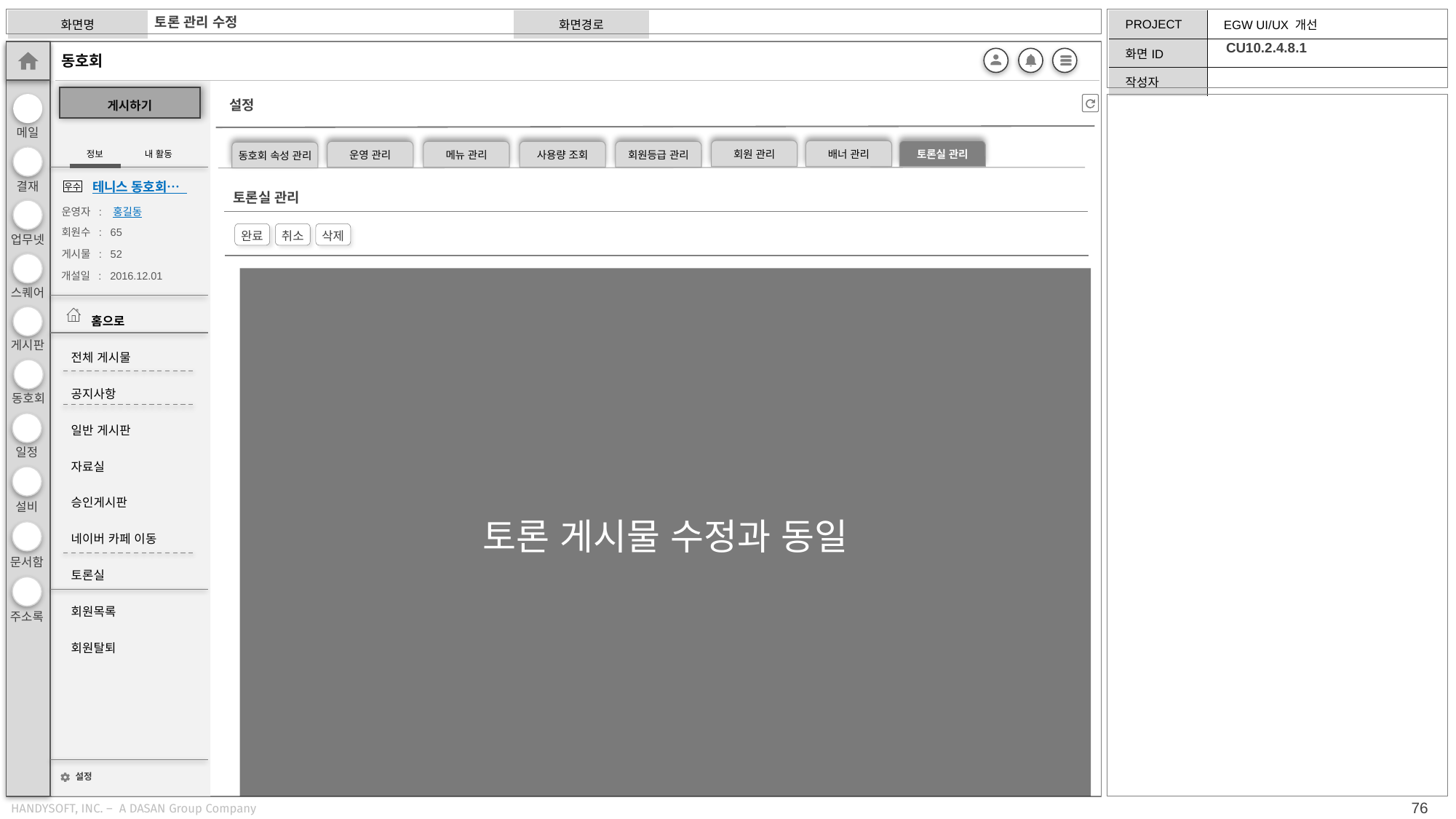

토론 관리 수정
CU10.2.4.8.1

설정
회원 관리
배너 관리
토론실 관리
운영 관리
메뉴 관리
사용량 조회
회원등급 관리
동호회 속성 관리
토론실 관리
완료
취소
삭제
토론 게시물 수정과 동일